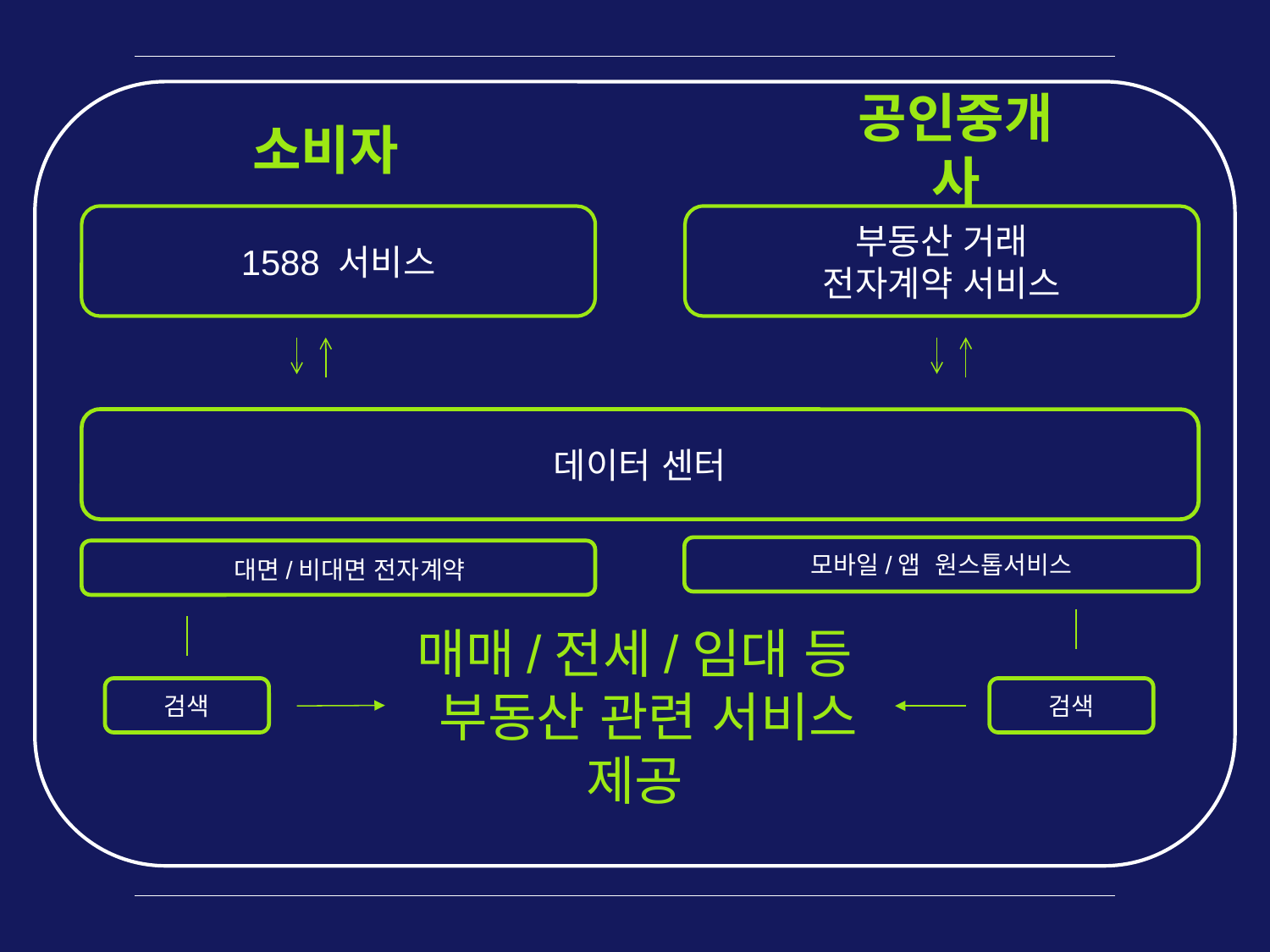

소비자
공인중개사
1588 서비스
부동산 거래
전자계약 서비스
데이터 센터
모바일/앱  원스톱서비스
  대면/비대면 전자계약
매매/전세/임대 등
 부동산 관련 서비스 제공
검색
검색